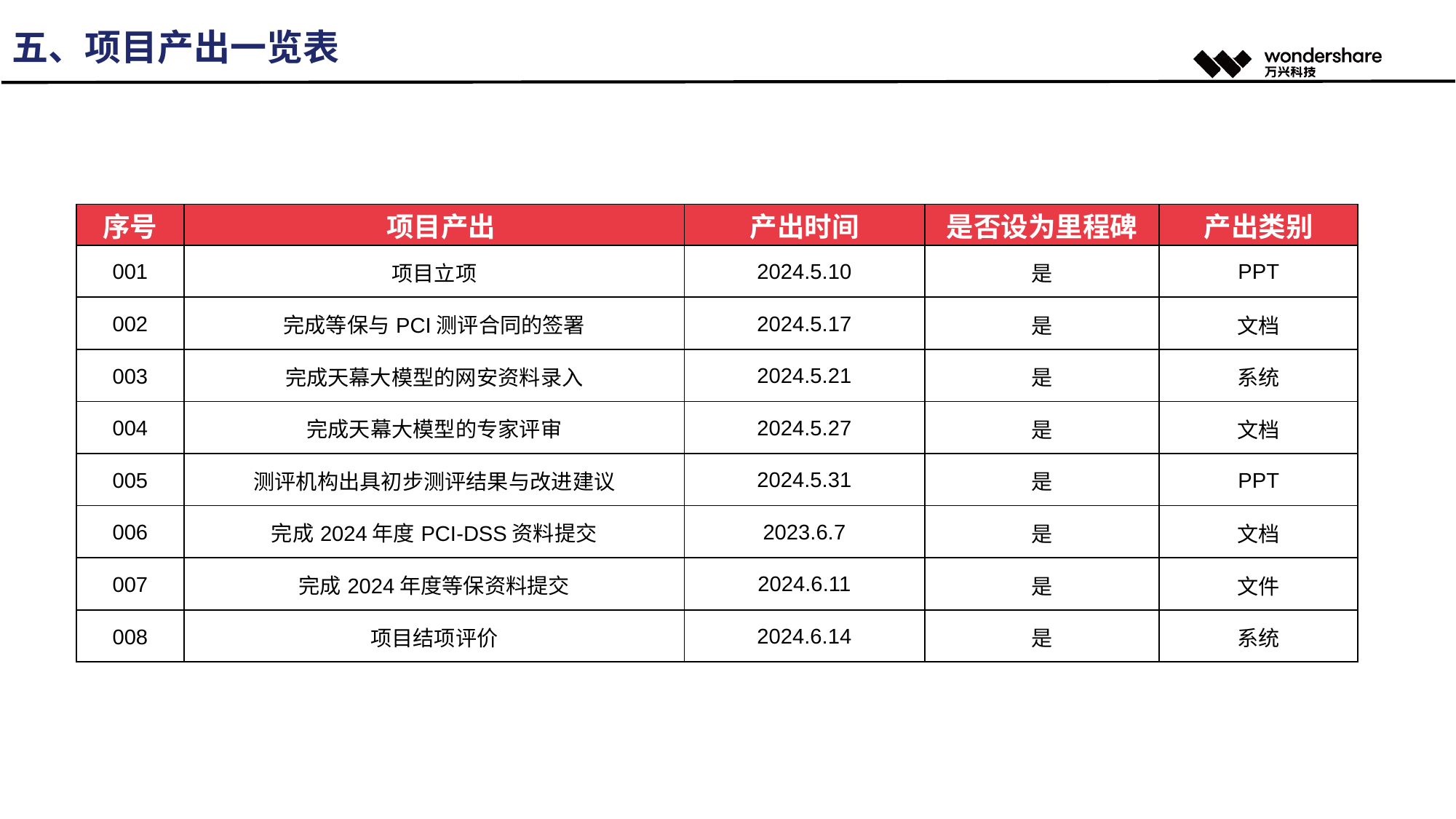

五、项目产出一览表
| 序号 | 项目产出 | 产出时间 | 是否设为里程碑 | 产出类别 |
| --- | --- | --- | --- | --- |
| 001 | 项目立项 | 2024.5.10 | 是 | PPT |
| 002 | 完成等保与PCI测评合同的签署 | 2024.5.17 | 是 | 文档 |
| 003 | 完成天幕大模型的网安资料录入 | 2024.5.21 | 是 | 系统 |
| 004 | 完成天幕大模型的专家评审 | 2024.5.27 | 是 | 文档 |
| 005 | 测评机构出具初步测评结果与改进建议 | 2024.5.31 | 是 | PPT |
| 006 | 完成2024年度PCI-DSS资料提交 | 2023.6.7 | 是 | 文档 |
| 007 | 完成2024年度等保资料提交 | 2024.6.11 | 是 | 文件 |
| 008 | 项目结项评价 | 2024.6.14 | 是 | 系统 |